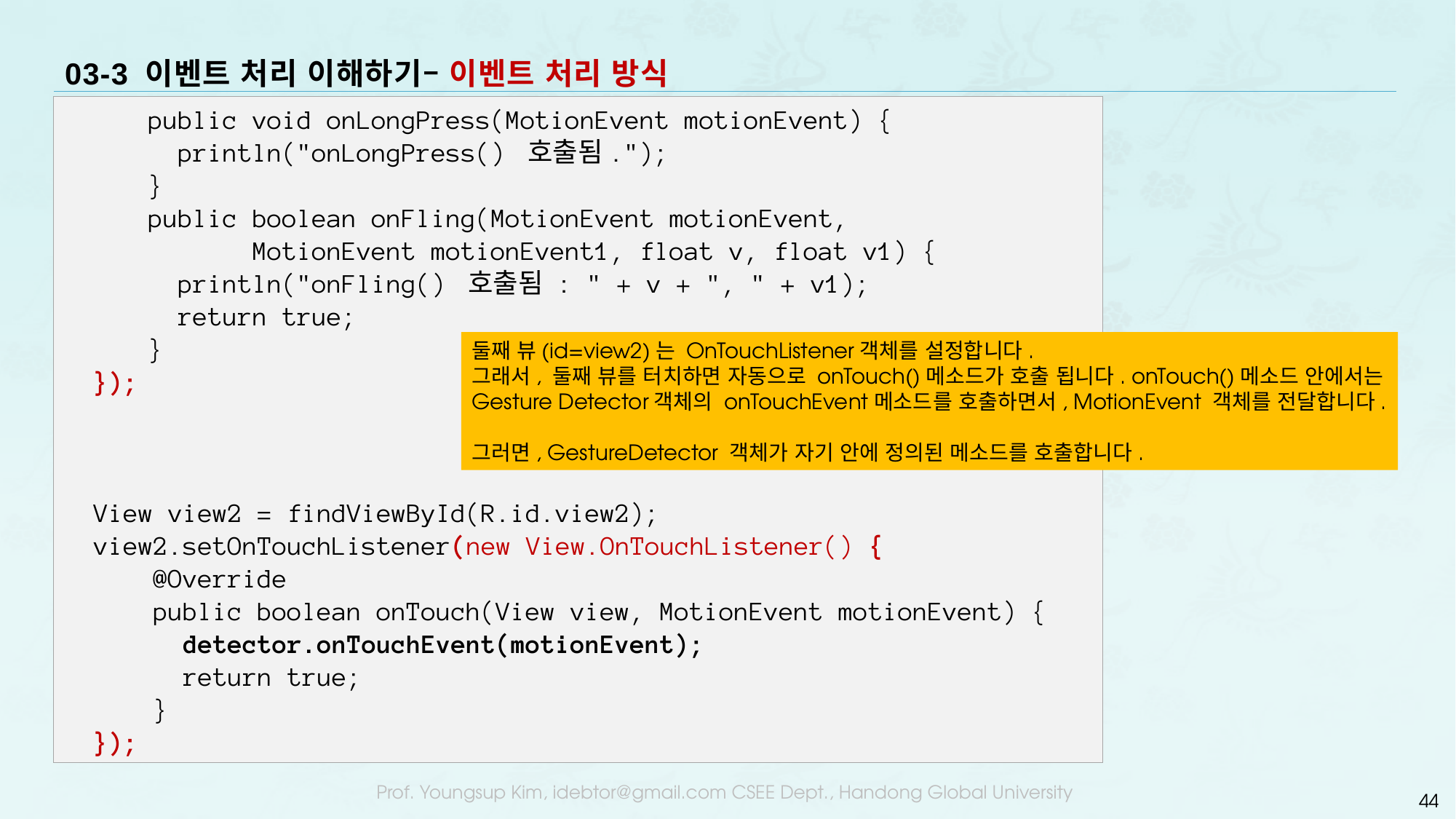

# 03-3 이벤트 처리 이해하기– 이벤트 처리 방식
  public void onLongPress(MotionEvent motionEvent) {
    println("onLongPress() 호출됨.");
  }
  public boolean onFling(MotionEvent motionEvent,
         MotionEvent motionEvent1, float v, float v1) {
    println("onFling() 호출됨 : " + v + ", " + v1);
    return true;
  }
  });

  View view2 = findViewById(R.id.view2);
  view2.setOnTouchListener(new View.OnTouchListener() {
      @Override
      public boolean onTouch(View view, MotionEvent motionEvent) {
        detector.onTouchEvent(motionEvent);
        return true;
      }
  });

둘째 뷰(id=view2)는 OnTouchListener객체를 설정합니다.
그래서, 둘째 뷰를 터치하면 자동으로 onTouch()메소드가 호출 됩니다. onTouch()메소드 안에서는 Gesture Detector객체의 onTouchEvent메소드를 호출하면서, MotionEvent 객체를 전달합니다.
그러면, GestureDetector 객체가 자기 안에 정의된 메소드를 호출합니다.
44